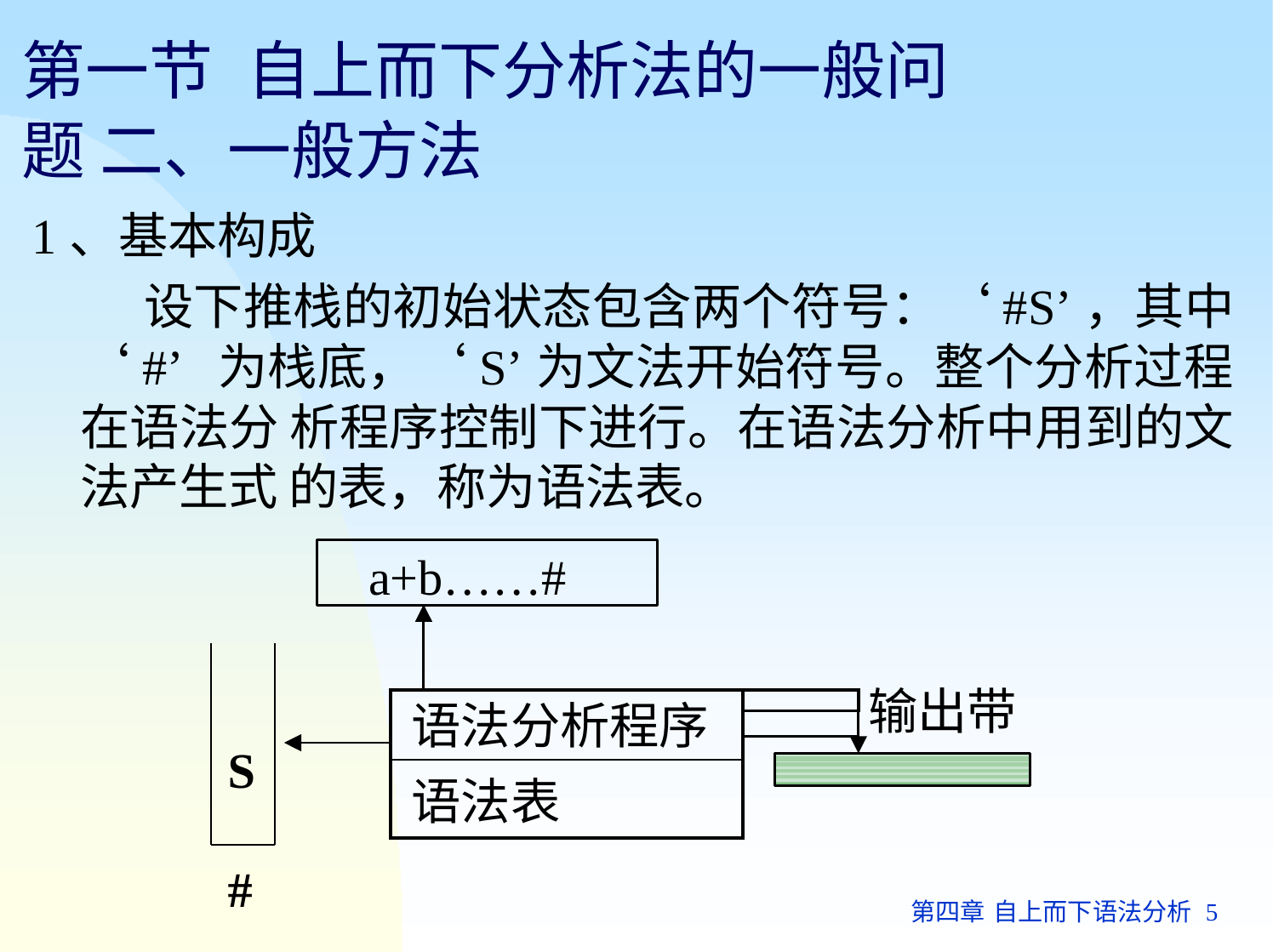

# 第一节	自上而下分析法的一般问题 二、一般方法
1、基本构成
设下推栈的初始状态包含两个符号：‘#S’，其中‘#’  为栈底，‘S’为文法开始符号。整个分析过程在语法分 析程序控制下进行。在语法分析中用到的文法产生式 的表，称为语法表。
a+b……#

|  |  |  |  |
| --- | --- | --- | --- |
|  | 语法分析程序 |  |  |
|  |  |  |  |
|  |  |  |  |
|  |  |  |  |
|  | 语法表 |  |  |

输出带

S  #
第四章 自上而下语法分析 5